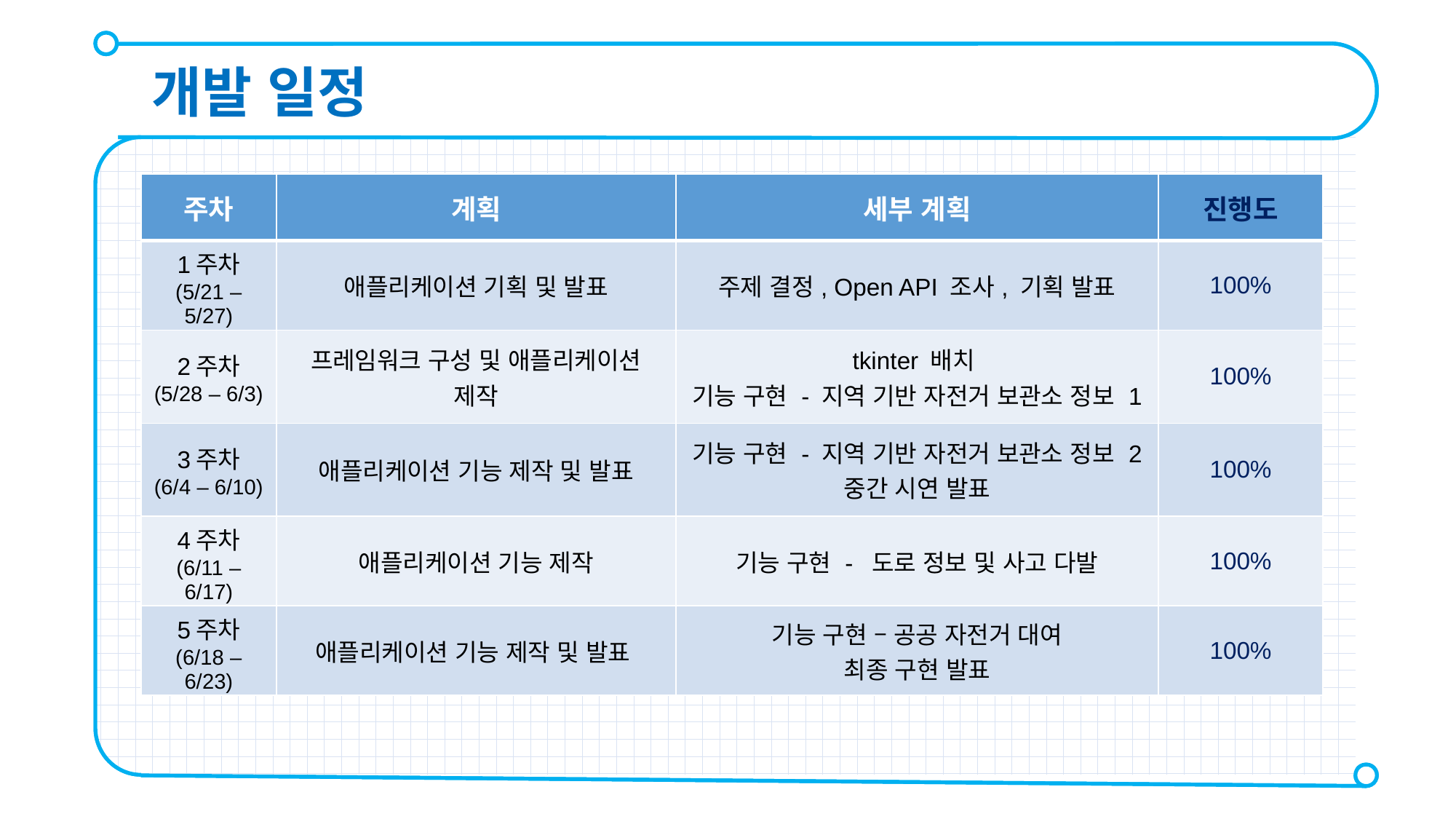

개발 일정
| 주차 | 계획 | 세부 계획 | 진행도 |
| --- | --- | --- | --- |
| 1주차 (5/21 – 5/27) | 애플리케이션 기획 및 발표 | 주제 결정, Open API 조사, 기획 발표 | 100% |
| 2주차 (5/28 – 6/3) | 프레임워크 구성 및 애플리케이션 제작 | tkinter 배치 기능 구현 - 지역 기반 자전거 보관소 정보 1 | 100% |
| 3주차 (6/4 – 6/10) | 애플리케이션 기능 제작 및 발표 | 기능 구현 - 지역 기반 자전거 보관소 정보 2 중간 시연 발표 | 100% |
| 4주차 (6/11 – 6/17) | 애플리케이션 기능 제작 | 기능 구현 - 도로 정보 및 사고 다발 | 100% |
| 5주차 (6/18 – 6/23) | 애플리케이션 기능 제작 및 발표 | 기능 구현 – 공공 자전거 대여 최종 구현 발표 | 100% |